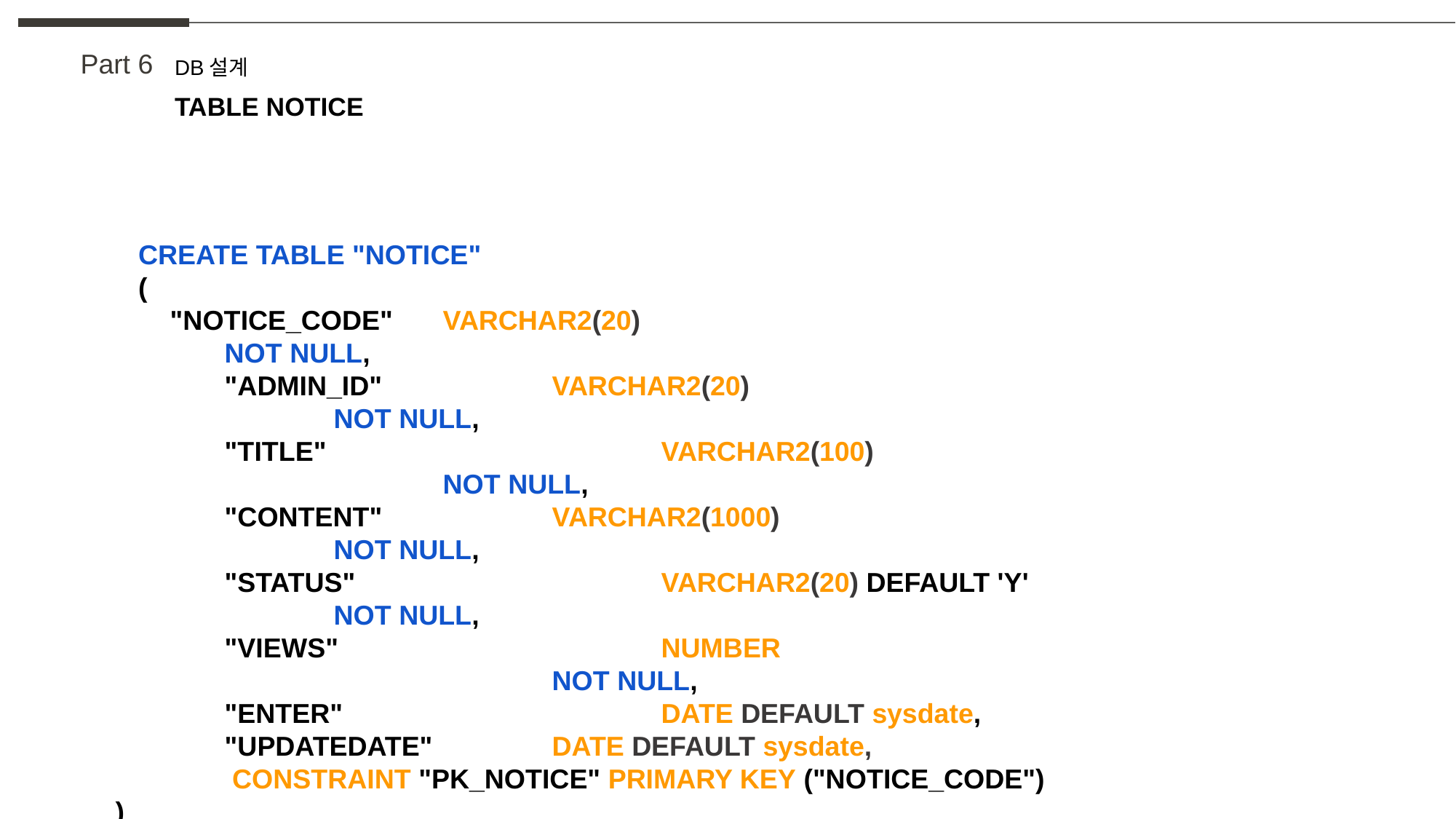

Part 6
DB설계
TABLE NOTICE

   CREATE TABLE "NOTICE"
   (
"NOTICE_CODE" 	VARCHAR2(20) 					NOT NULL,
	"ADMIN_ID" 		VARCHAR2(20) 					NOT NULL,
	"TITLE" 			VARCHAR2(100) 				NOT NULL,
	"CONTENT" 		VARCHAR2(1000) 				NOT NULL,
	"STATUS" 			VARCHAR2(20) DEFAULT 'Y' 		NOT NULL,
	"VIEWS" 			NUMBER 						NOT NULL,
	"ENTER" 			DATE DEFAULT sysdate,
	"UPDATEDATE" 		DATE DEFAULT sysdate,
	 CONSTRAINT "PK_NOTICE" PRIMARY KEY ("NOTICE_CODE")
)